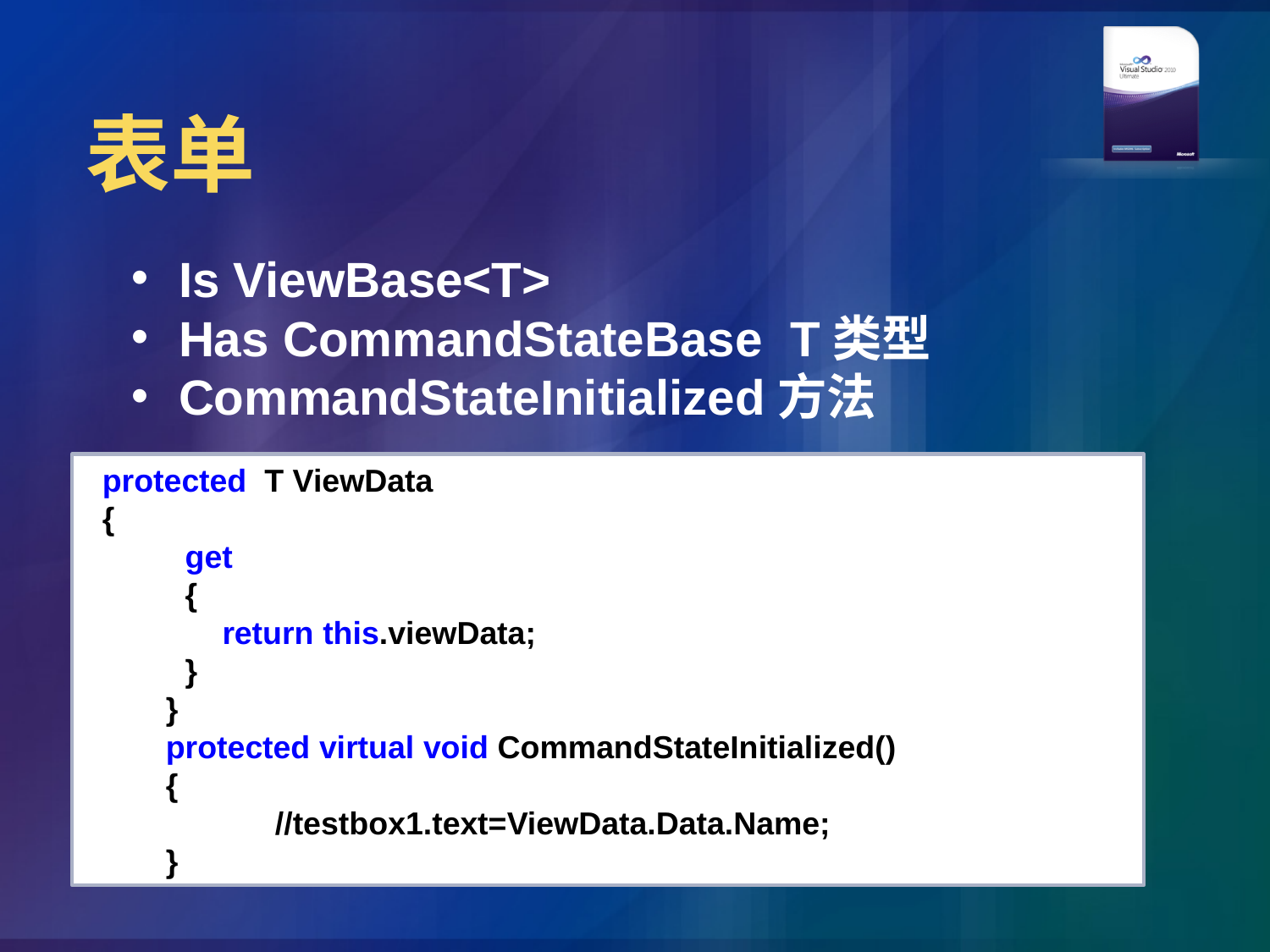

# 表单
Is ViewBase<T>
Has CommandStateBase  T类型
CommandStateInitialized方法
protected  T ViewData
{
get
{
return this.viewData;
}
}
protected virtual void CommandStateInitialized()
{
	//testbox1.text=ViewData.Data.Name;
}